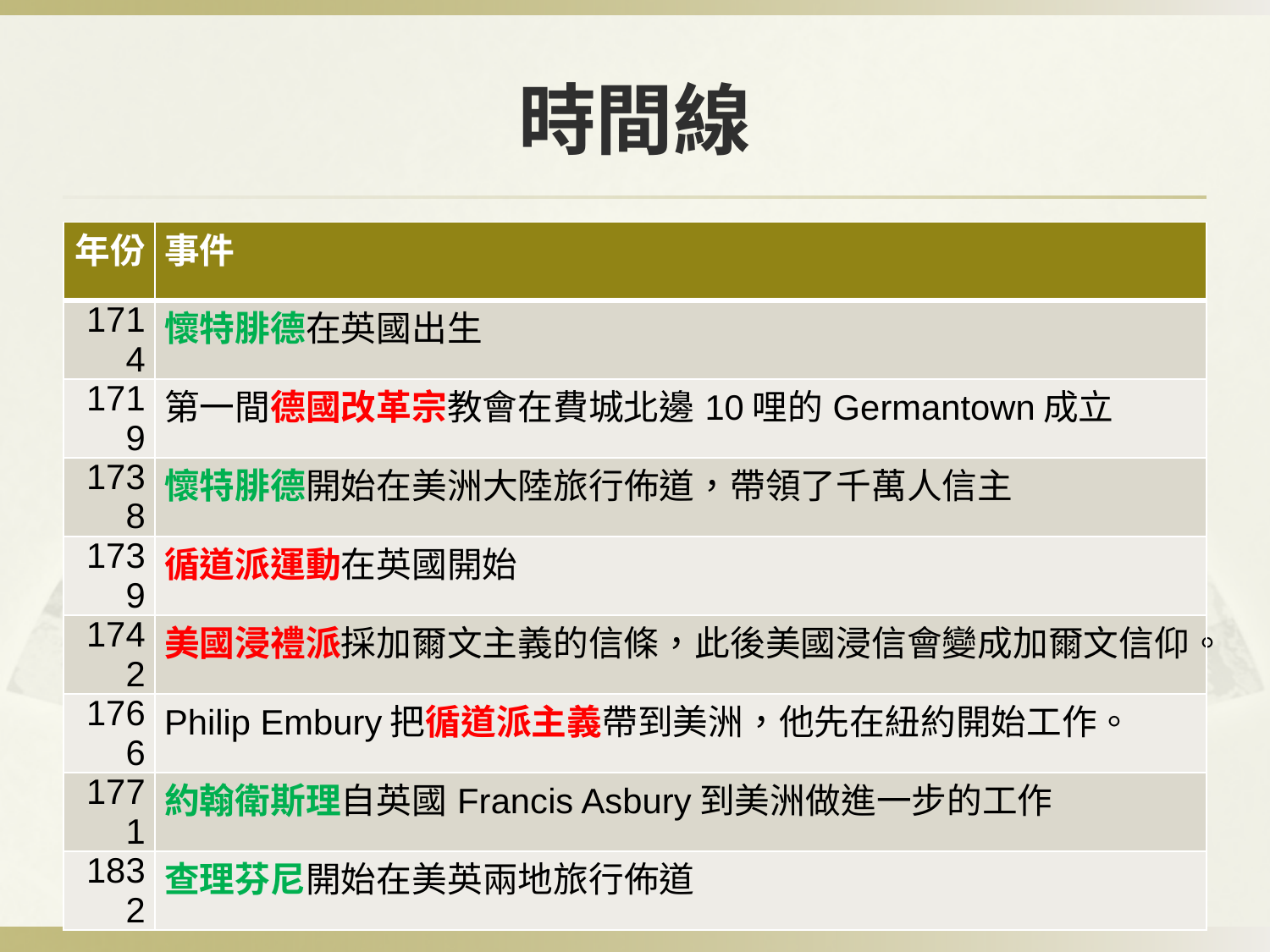

# 時間線
| 年份 | 事件 |
| --- | --- |
| 1714 | 懷特腓德在英國出生 |
| 1719 | 第一間德國改革宗教會在費城北邊10哩的Germantown成立 |
| 1738 | 懷特腓德開始在美洲大陸旅行佈道，帶領了千萬人信主 |
| 1739 | 循道派運動在英國開始 |
| 1742 | 美國浸禮派採加爾文主義的信條，此後美國浸信會變成加爾文信仰。 |
| 1766 | Philip Embury把循道派主義帶到美洲，他先在紐約開始工作。 |
| 1771 | 約翰衛斯理自英國Francis Asbury到美洲做進一步的工作 |
| 1832 | 查理芬尼開始在美英兩地旅行佈道 |